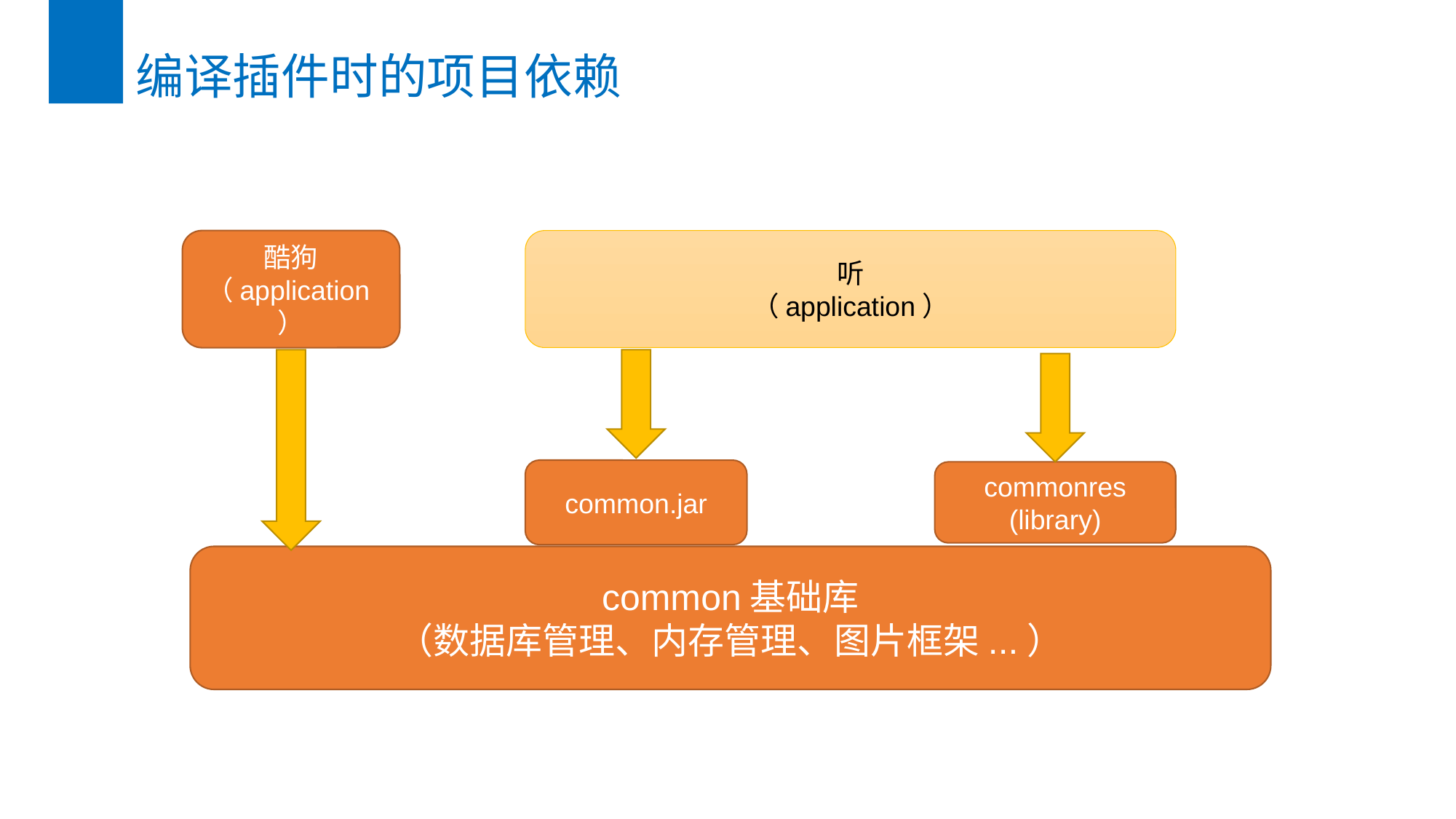

# 编译插件时的项目依赖
酷狗
（application）
听
（application）

common.jar
commonres
(library)
common基础库
（数据库管理、内存管理、图片框架...）